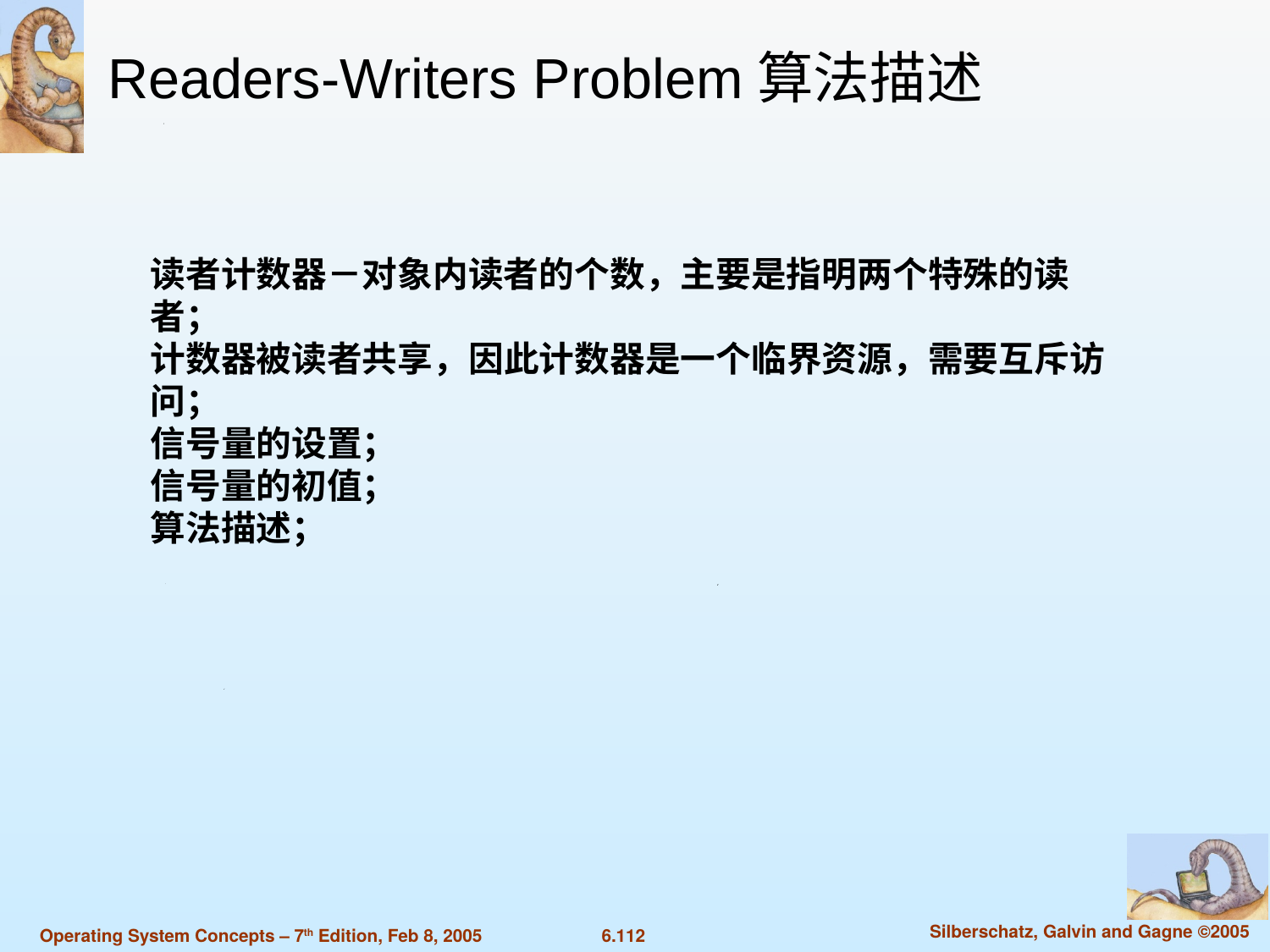

Readers-Writers Problem算法描述
读者计数器－对象内读者的个数，主要是指明两个特殊的读者；
计数器被读者共享，因此计数器是一个临界资源，需要互斥访问；
信号量的设置；
信号量的初值；
算法描述；